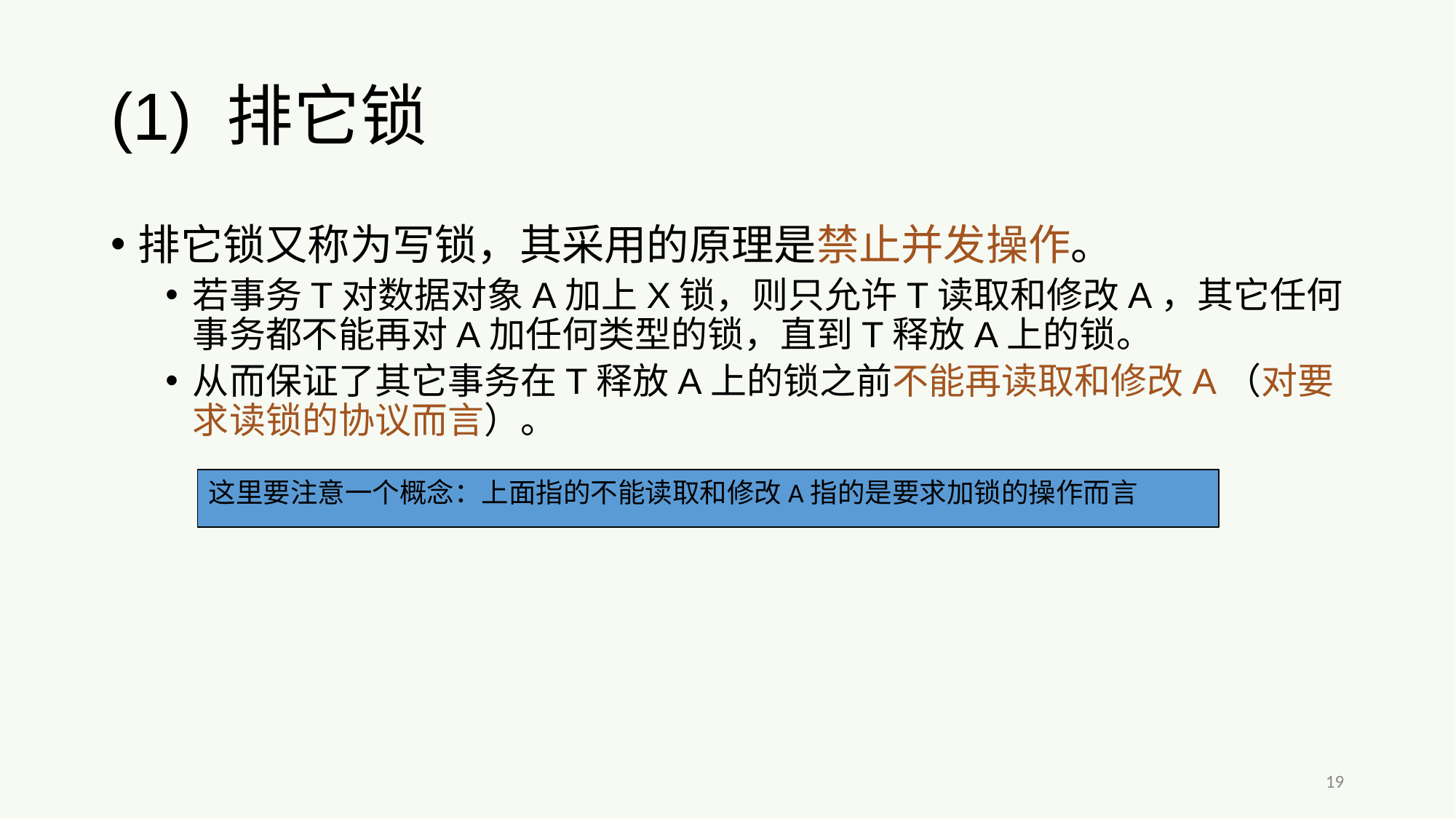

# (1) 排它锁
排它锁又称为写锁，其采用的原理是禁止并发操作。
若事务T对数据对象A加上X锁，则只允许T读取和修改A，其它任何事务都不能再对A加任何类型的锁，直到T释放A上的锁。
从而保证了其它事务在T释放A上的锁之前不能再读取和修改A（对要求读锁的协议而言）。

这里要注意一个概念：上面指的不能读取和修改A指的是要求加锁的操作而言
19